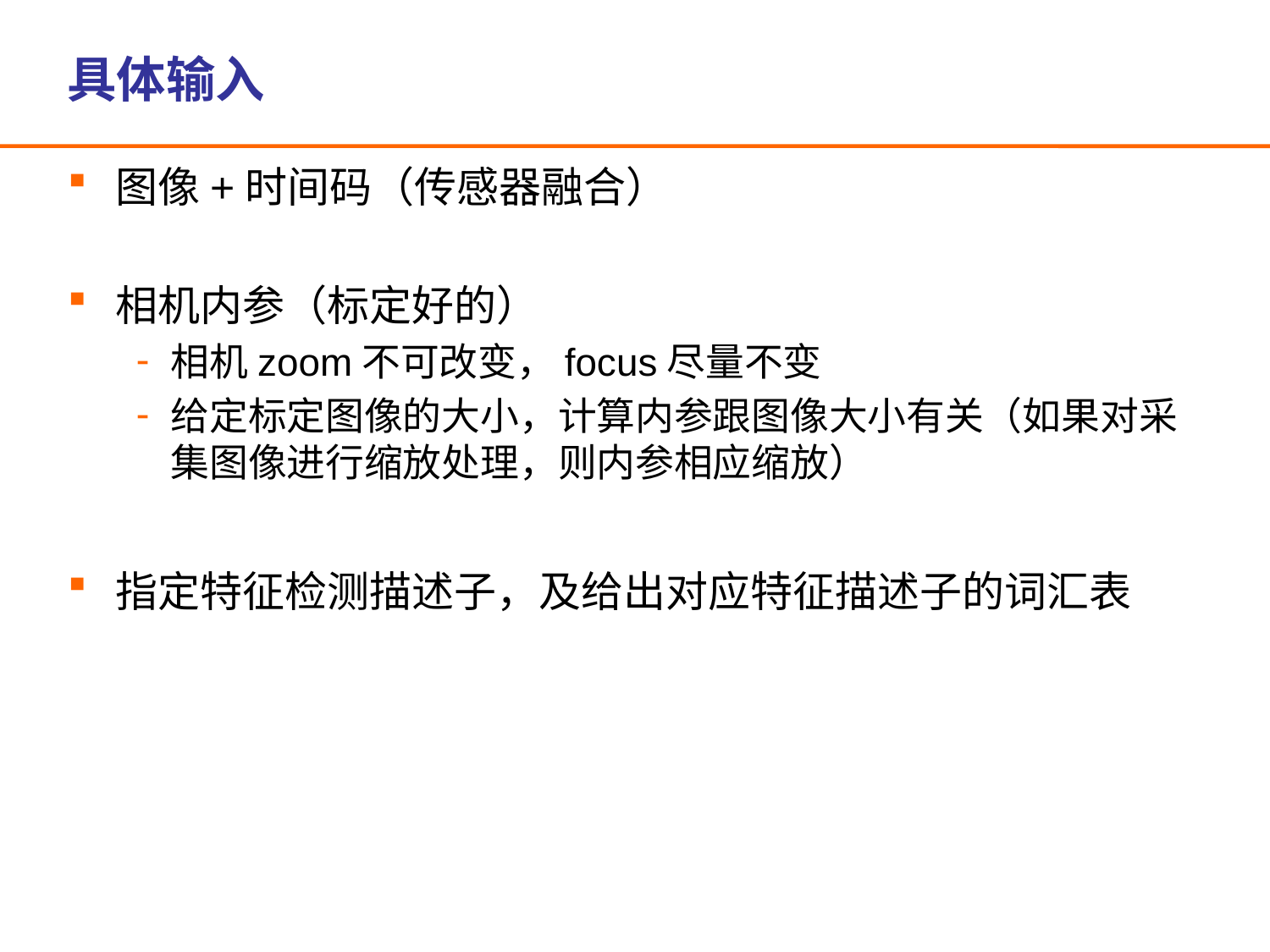

# 具体输入
图像+时间码（传感器融合）

相机内参（标定好的）
相机zoom不可改变，focus尽量不变
给定标定图像的大小，计算内参跟图像大小有关（如果对采集图像进行缩放处理，则内参相应缩放）

指定特征检测描述子，及给出对应特征描述子的词汇表